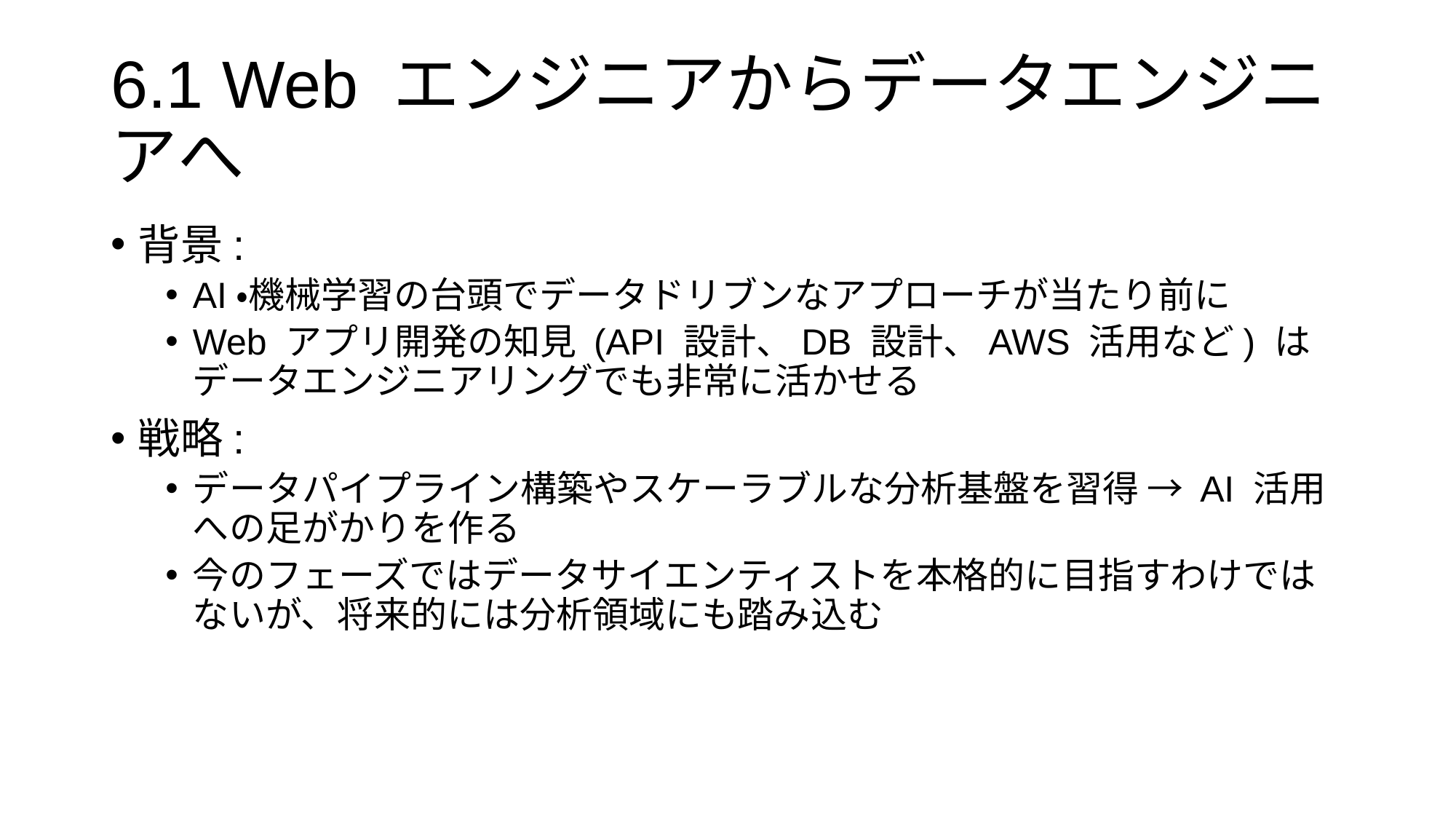

# 6.1 Web エンジニアからデータエンジニアへ
背景:
AI・機械学習の台頭でデータドリブンなアプローチが当たり前に
Web アプリ開発の知見 (API 設計、DB 設計、AWS 活用など) はデータエンジニアリングでも非常に活かせる
戦略:
データパイプライン構築やスケーラブルな分析基盤を習得 → AI 活用への足がかりを作る
今のフェーズではデータサイエンティストを本格的に目指すわけではないが、将来的には分析領域にも踏み込む